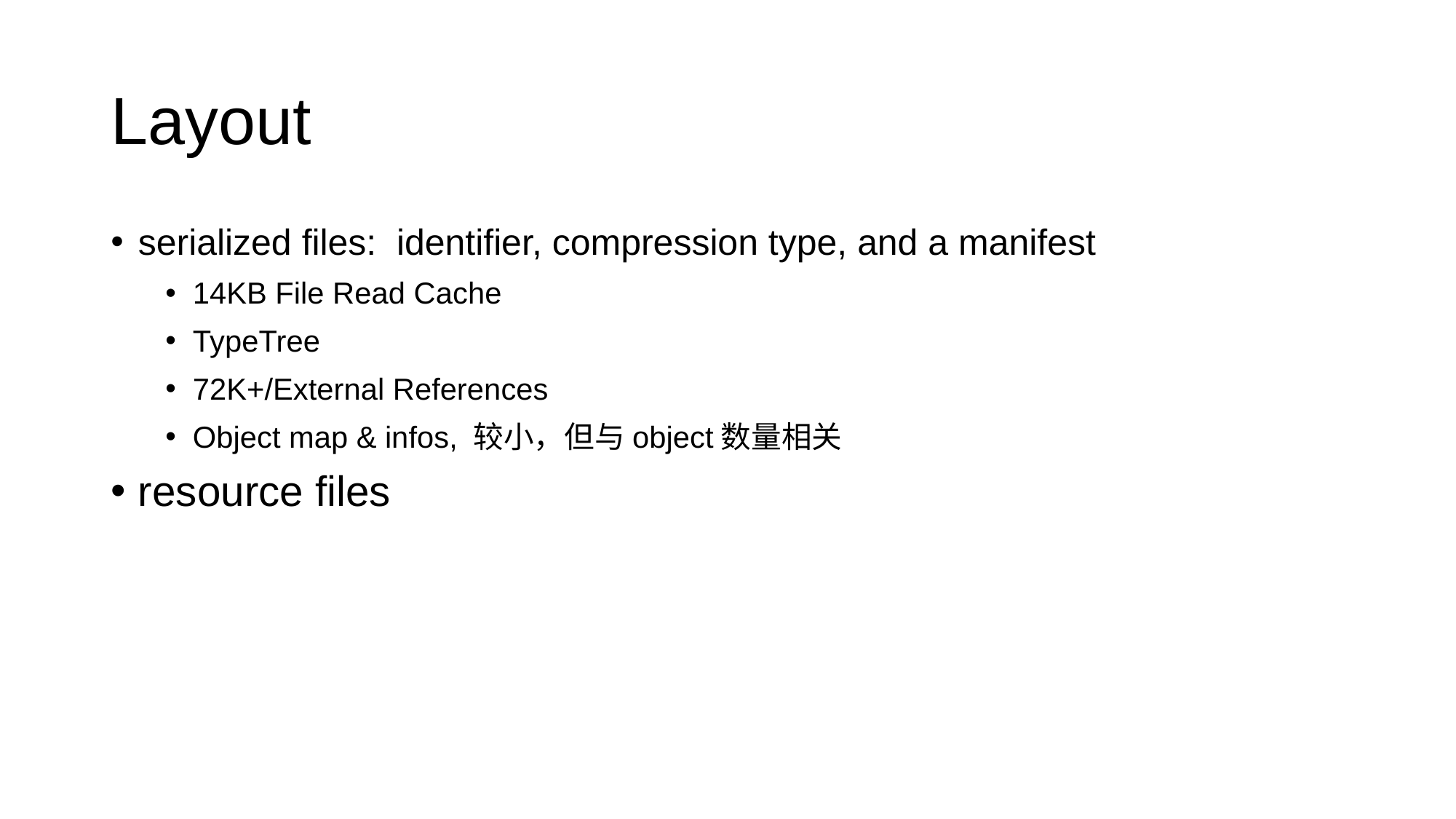

# Layout
serialized files:  identifier, compression type, and a manifest
14KB File Read Cache
TypeTree
72K+/External References
Object map & infos, 较小，但与object数量相关
resource files